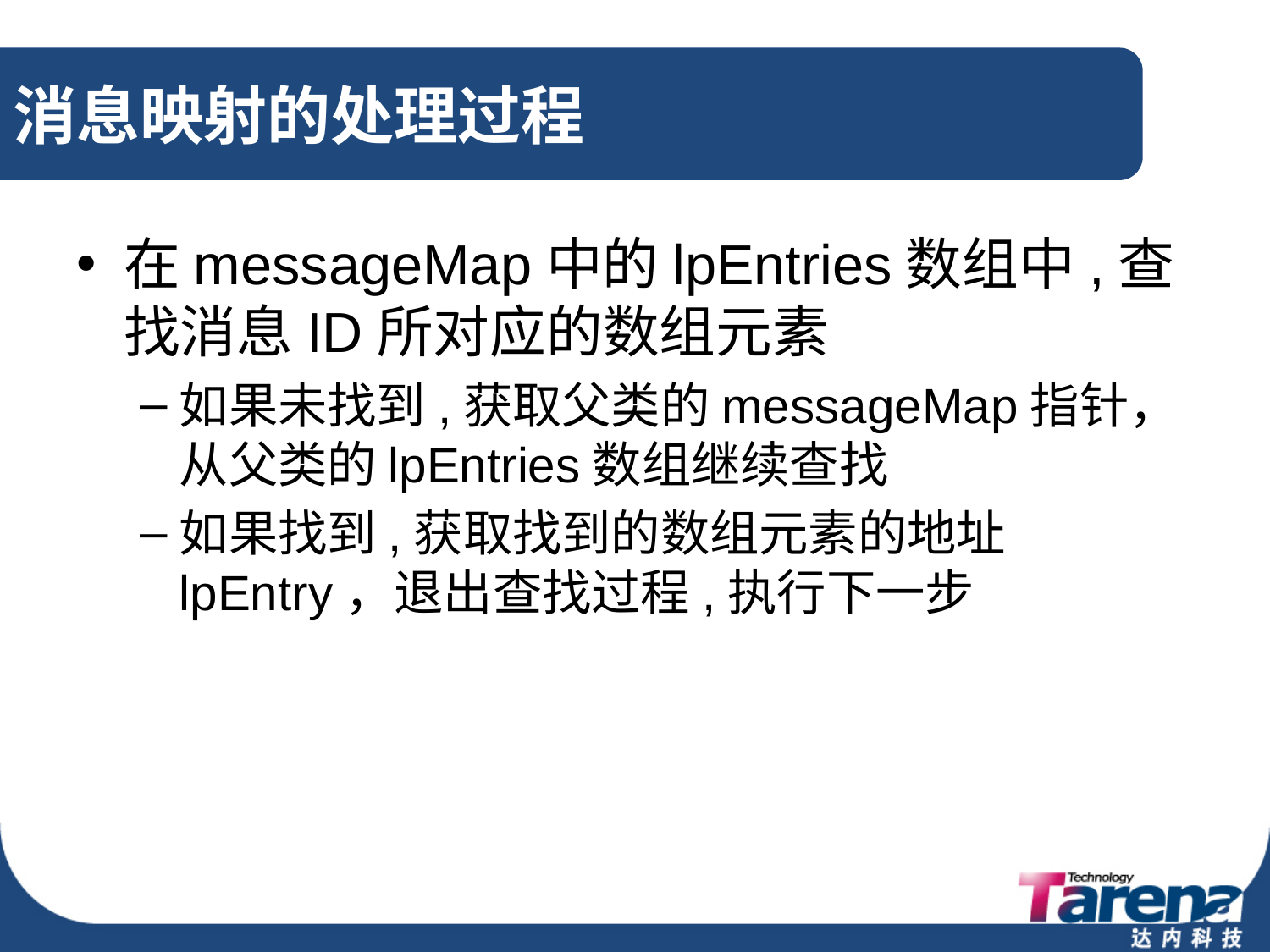

# 消息映射的处理过程
在messageMap中的lpEntries数组中,查找消息ID所对应的数组元素
如果未找到,获取父类的messageMap指针，从父类的lpEntries数组继续查找
如果找到,获取找到的数组元素的地址lpEntry，退出查找过程,执行下一步